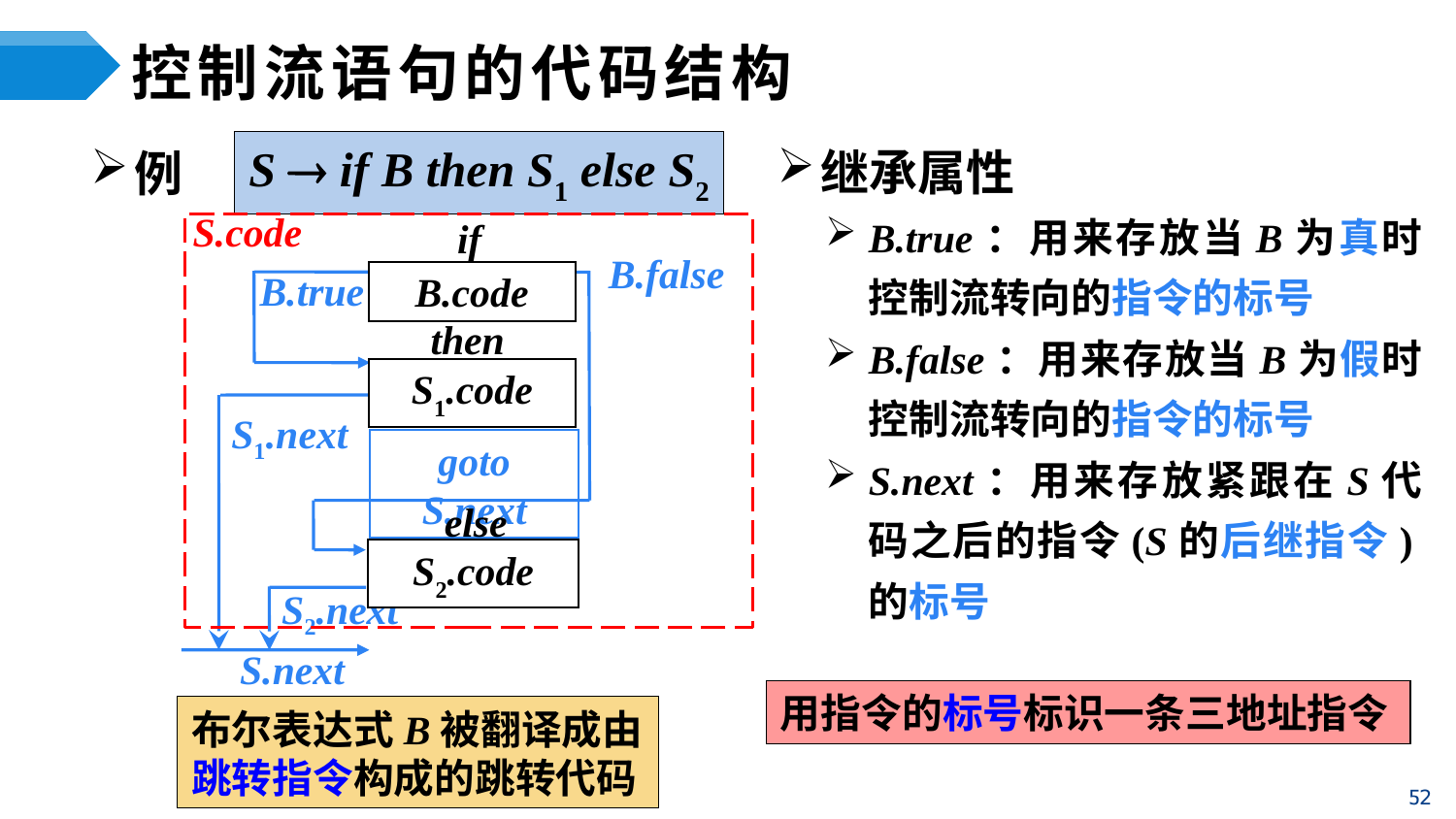

# 控制流语句的代码结构
例

S → if B then S1 else S2
继承属性
B.true：用来存放当B为真时控制流转向的指令的标号
B.false：用来存放当B为假时控制流转向的指令的标号
S.next：用来存放紧跟在S代码之后的指令(S的后继指令)的标号
S.code
if

B.code
then
S1.code
else
S2.code
B.false

B.true

S1.next
S2.next

goto S.next
S.next

用指令的标号标识一条三地址指令
布尔表达式B被翻译成由跳转指令构成的跳转代码
52